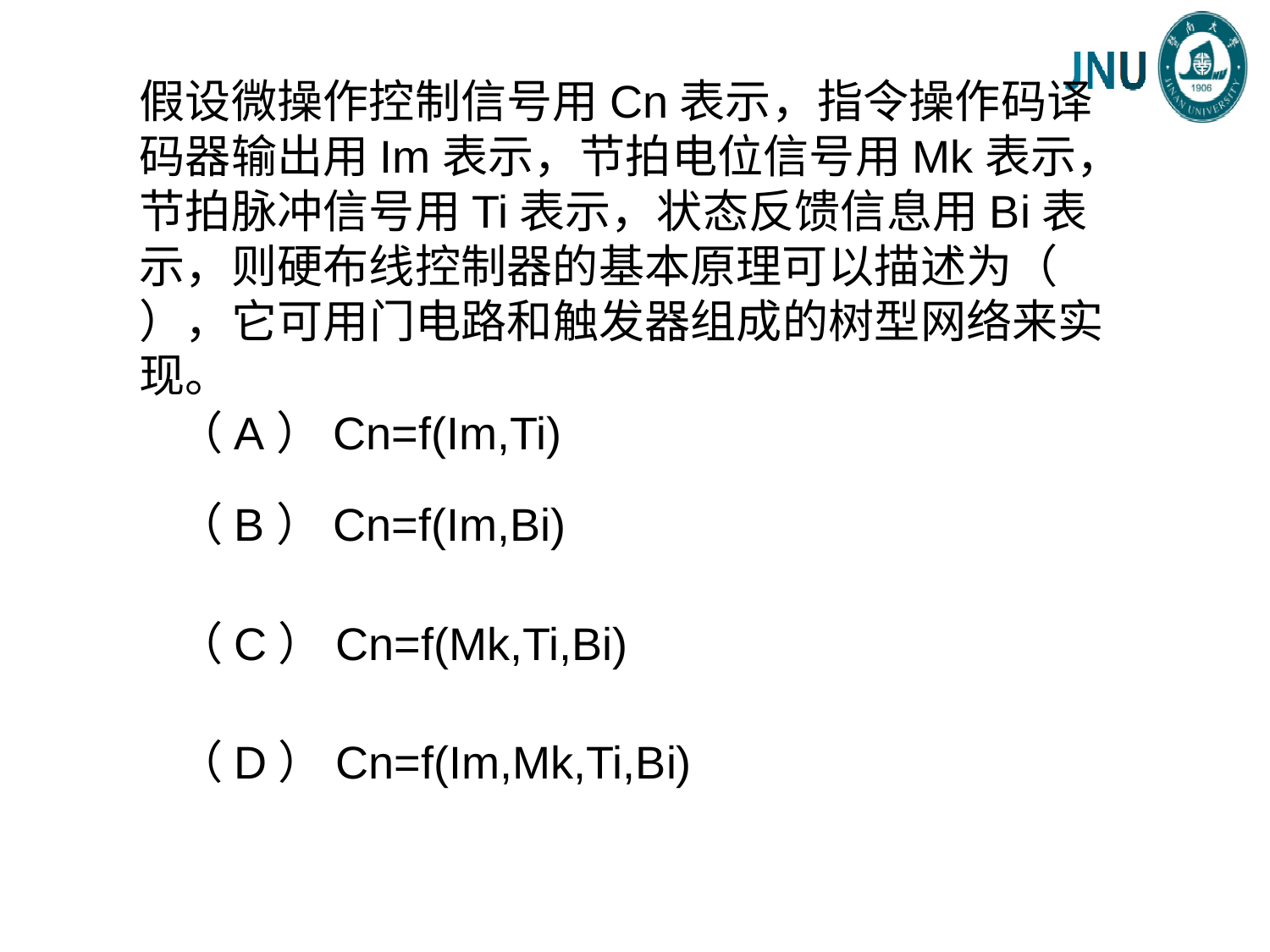

假设微操作控制信号用Cn表示，指令操作码译码器输出用Im表示，节拍电位信号用Mk表示，节拍脉冲信号用Ti表示，状态反馈信息用Bi表示，则硬布线控制器的基本原理可以描述为（       ），它可用门电路和触发器组成的树型网络来实现。
（A）Cn=f(Im,Ti)
（B）Cn=f(Im,Bi)

（C）Cn=f(Mk,Ti,Bi)

（D）Cn=f(Im,Mk,Ti,Bi)